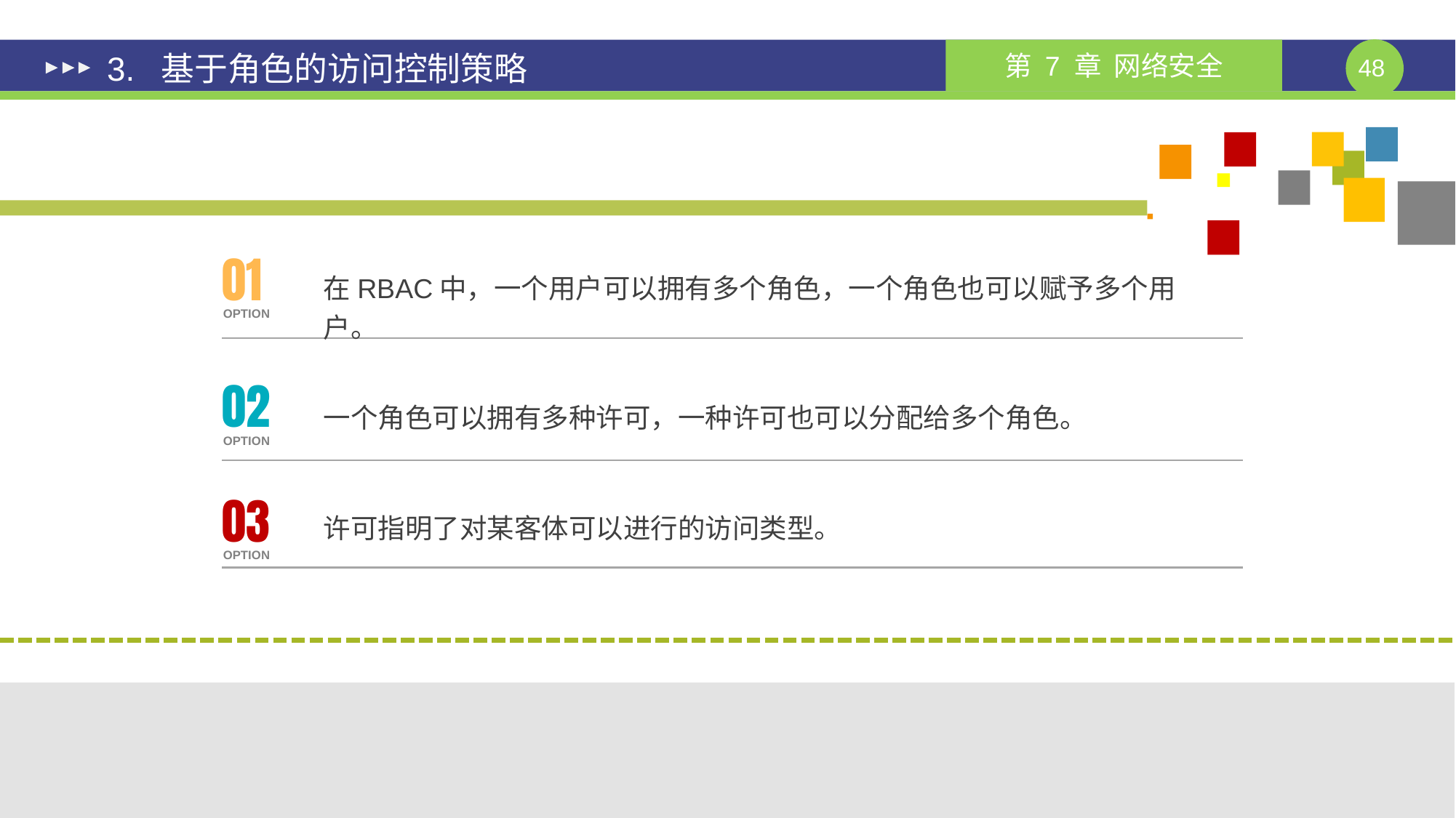

# 3.  基于角色的访问控制策略

01
OPTION
在RBAC中，一个用户可以拥有多个角色，一个角色也可以赋予多个用户。
02
OPTION
一个角色可以拥有多种许可，一种许可也可以分配给多个角色。
03
OPTION
许可指明了对某客体可以进行的访问类型。

课件制作人：谢钧  谢希仁